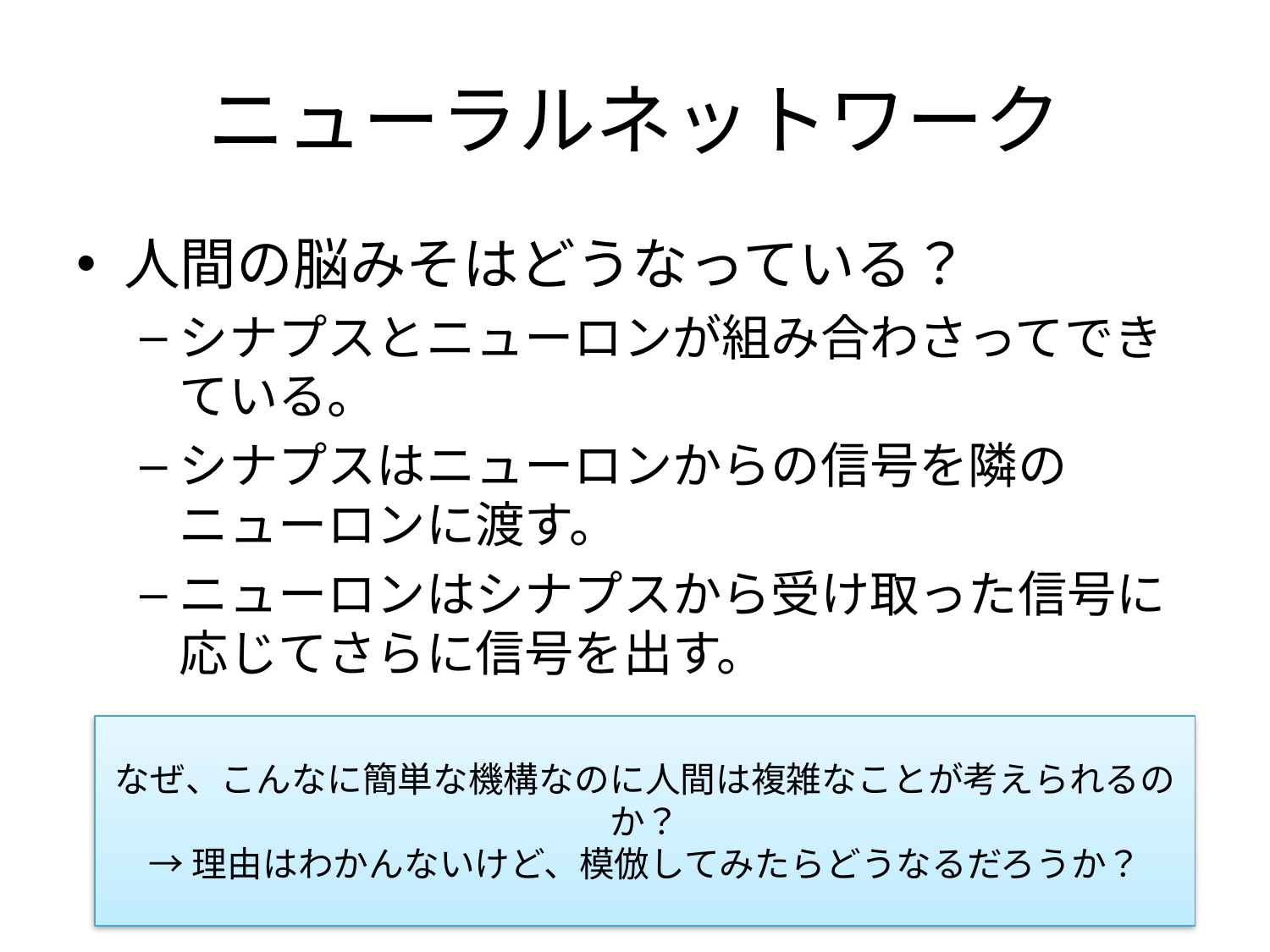

# ニューラルネットワーク
人間の脳みそはどうなっている？
シナプスとニューロンが組み合わさってできている。
シナプスはニューロンからの信号を隣のニューロンに渡す。
ニューロンはシナプスから受け取った信号に応じてさらに信号を出す。
なぜ、こんなに簡単な機構なのに人間は複雑なことが考えられるのか？
→理由はわかんないけど、模倣してみたらどうなるだろうか？